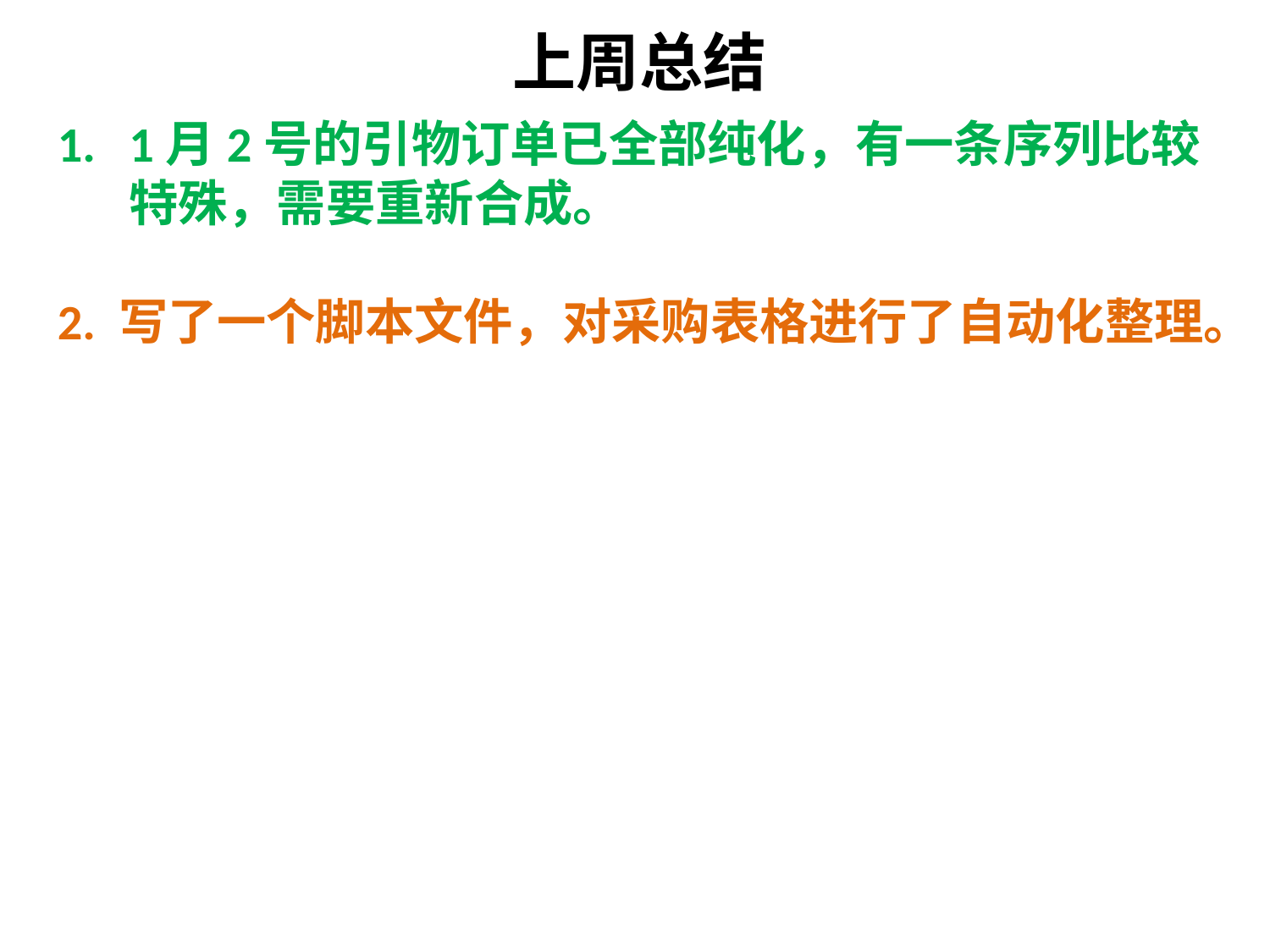

上周总结
1月2号的引物订单已全部纯化，有一条序列比较特殊，需要重新合成。

2. 写了一个脚本文件，对采购表格进行了自动化整理。